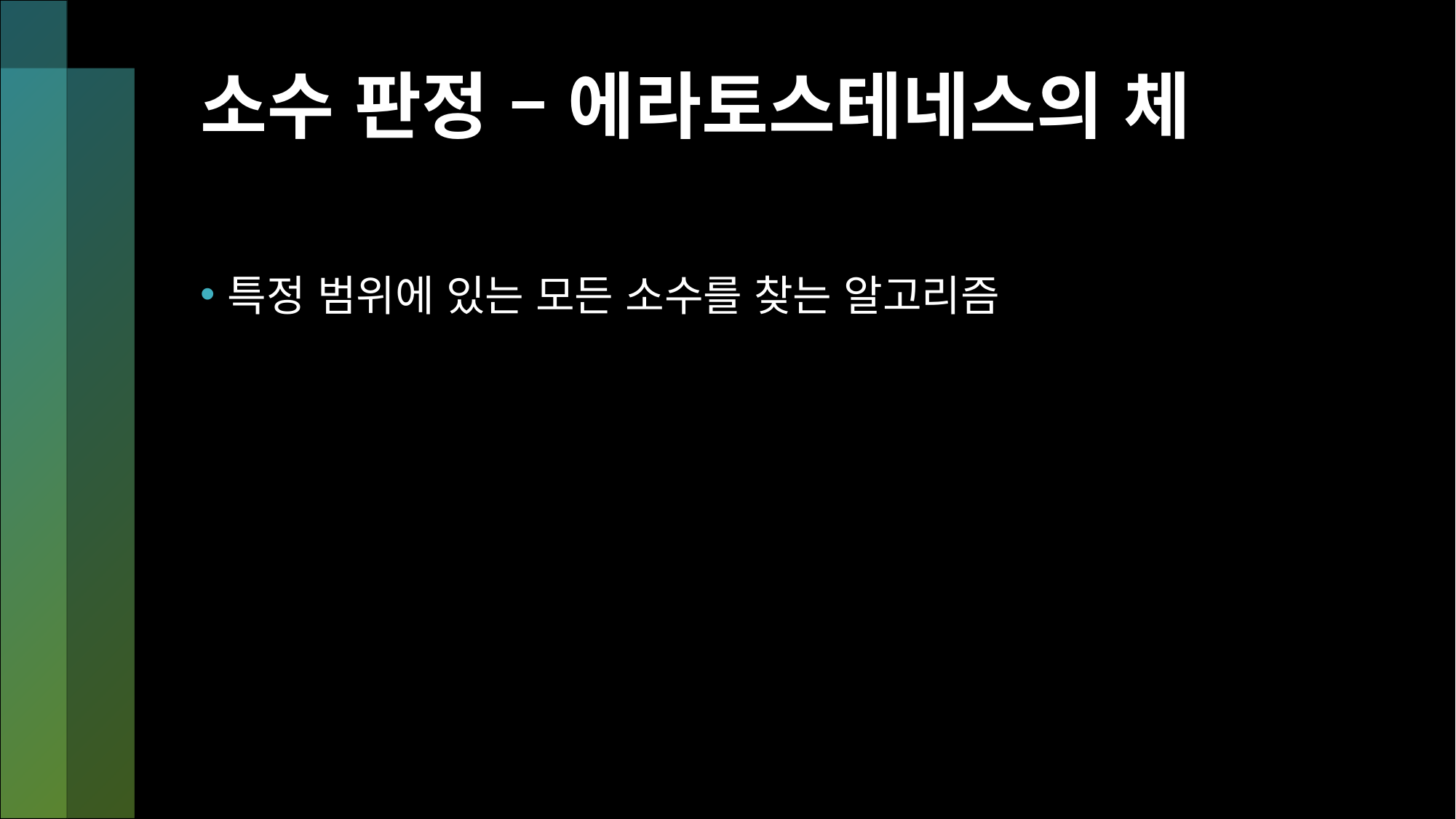

# 소수 판정 – 에라토스테네스의 체
특정 범위에 있는 모든 소수를 찾는 알고리즘